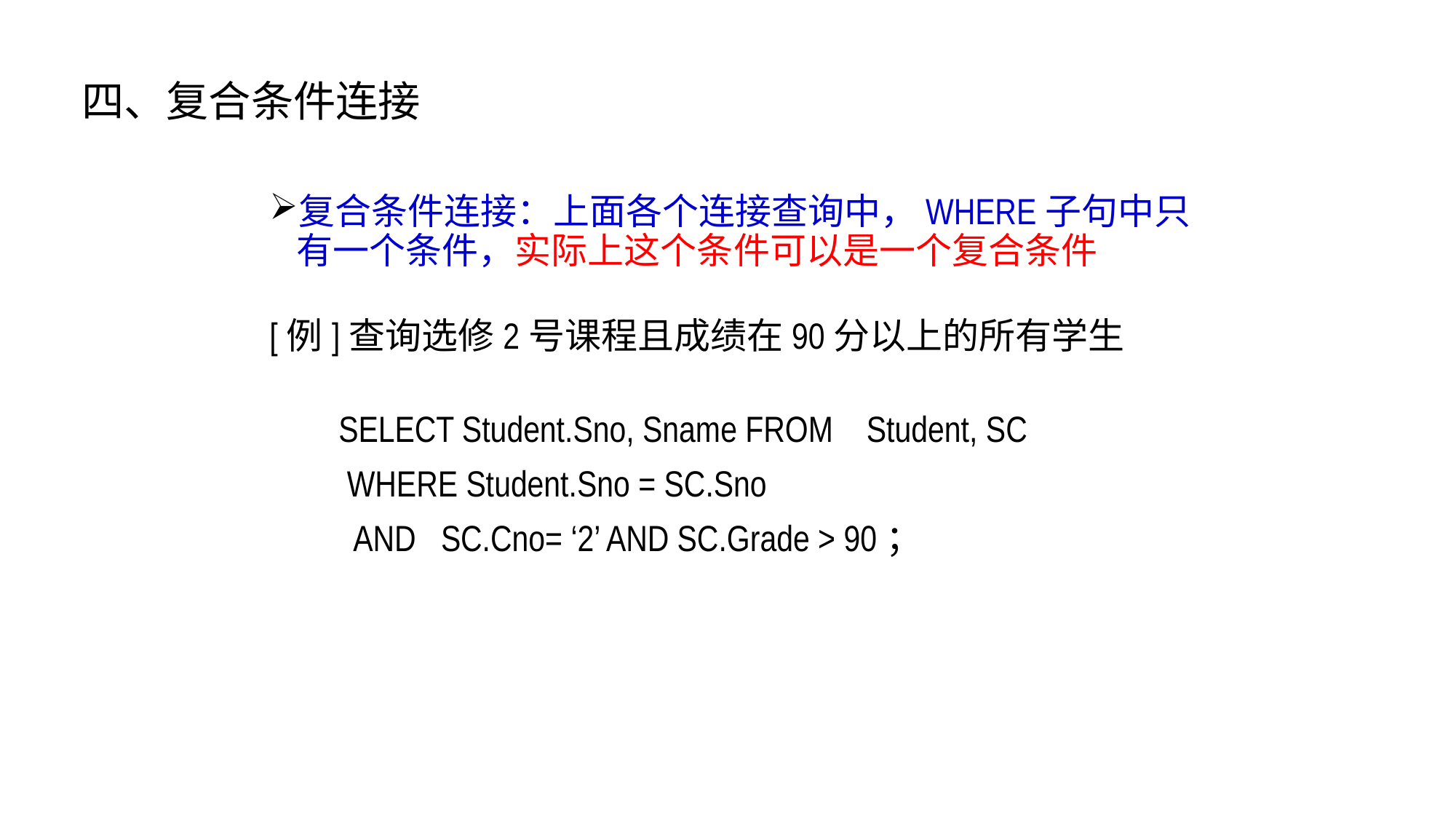

四、复合条件连接
复合条件连接：上面各个连接查询中，WHERE子句中只有一个条件，实际上这个条件可以是一个复合条件

[例]查询选修2号课程且成绩在90分以上的所有学生
	     SELECT Student.Sno, Sname FROM    Student, SC
	      WHERE Student.Sno = SC.Sno
          AND   SC.Cno= ‘2’ AND SC.Grade > 90；